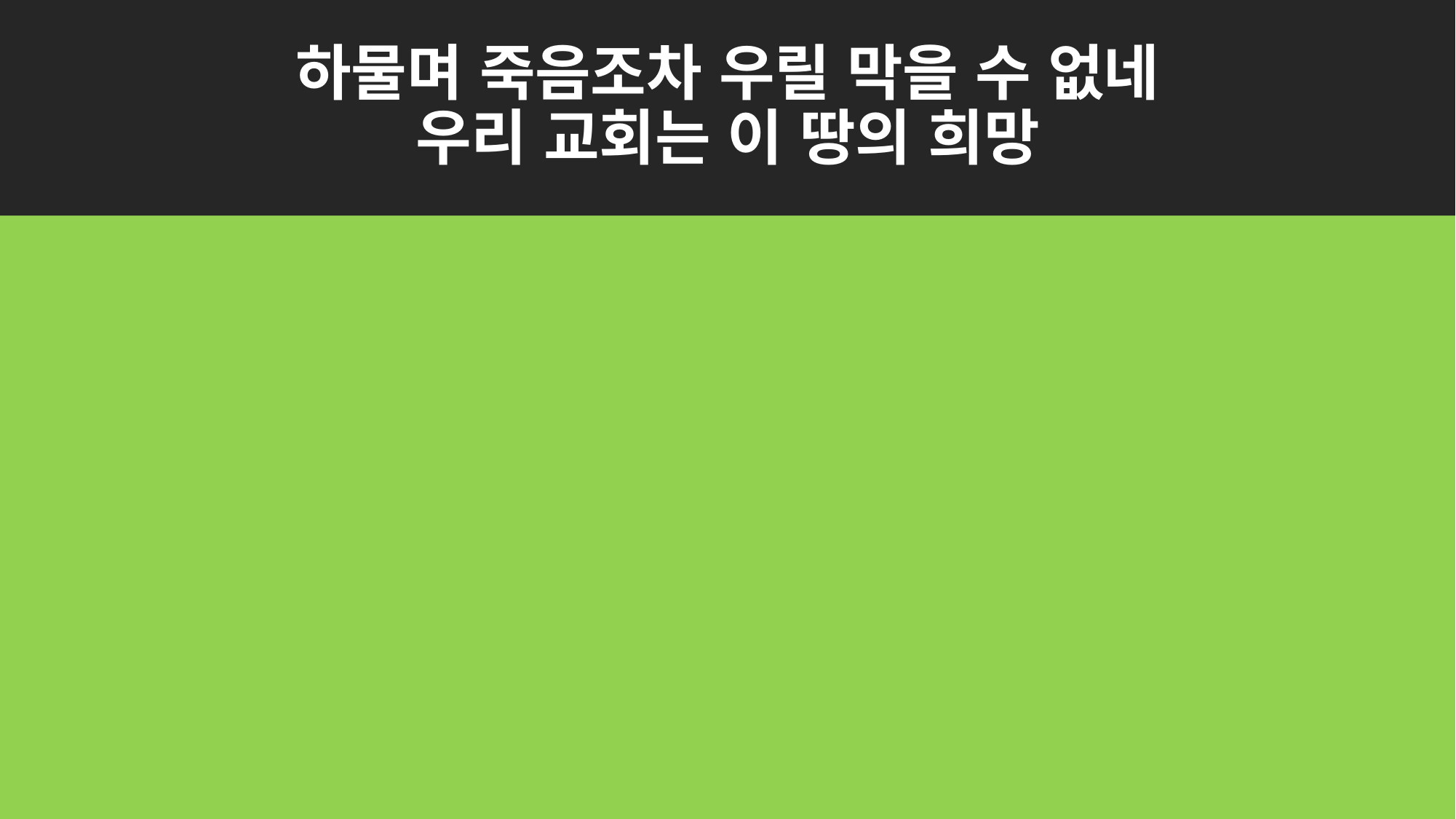

# 하물며 죽음조차 우릴 막을 수 없네 우리 교회는 이 땅의 희망